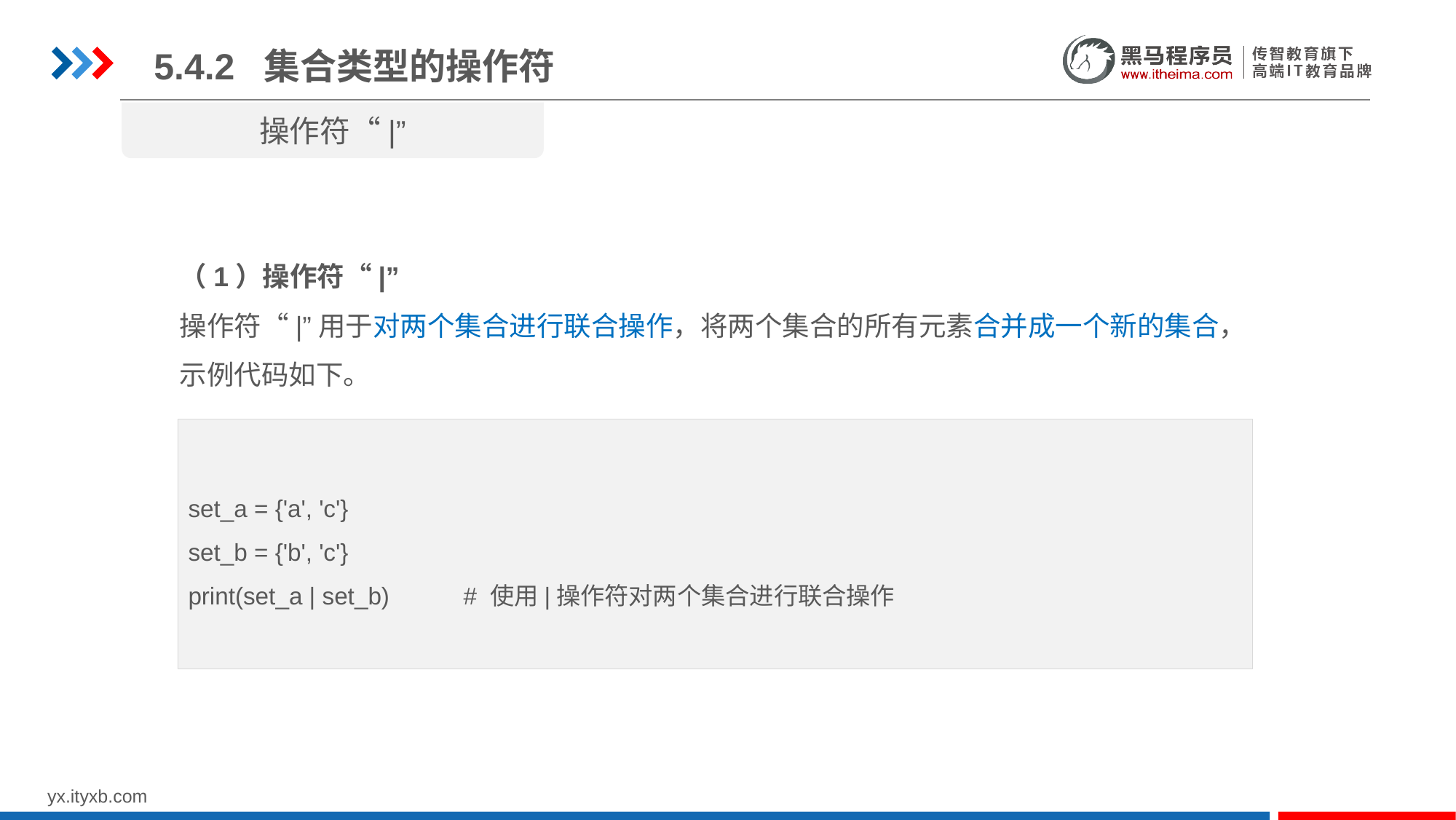

5.4.2  集合类型的操作符

操作符“|”
（1）操作符“|”
操作符“|”用于对两个集合进行联合操作，将两个集合的所有元素合并成一个新的集合，示例代码如下。
set_a = {'a', 'c'}
set_b = {'b', 'c'}
print(set_a | set_b)           # 使用|操作符对两个集合进行联合操作